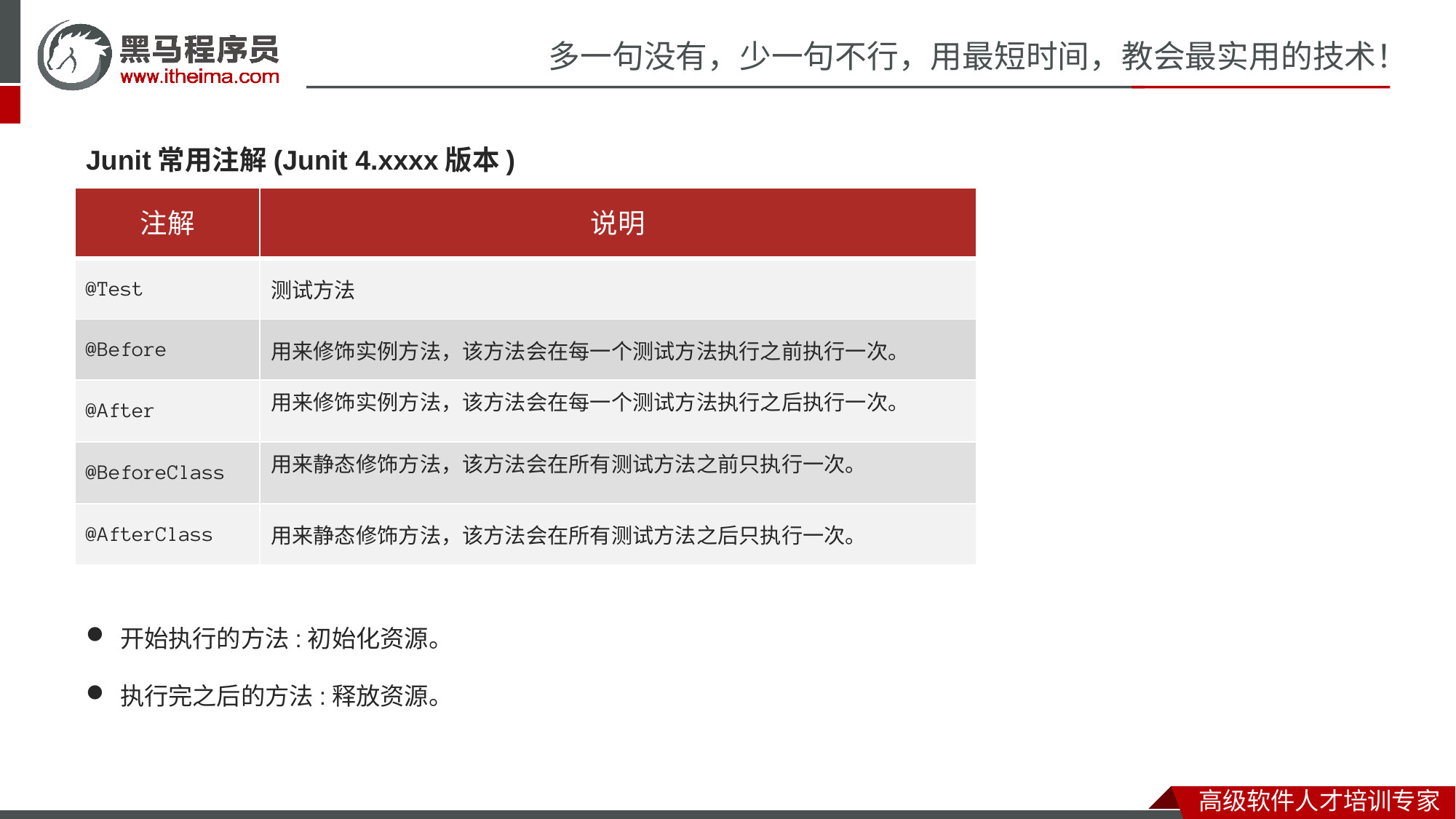

Junit常用注解(Junit 4.xxxx版本)
| 注解 | 说明 |
| --- | --- |
| @Test | 测试方法 |
| @Before | 用来修饰实例方法，该方法会在每一个测试方法执行之前执行一次。 |
| @After | 用来修饰实例方法，该方法会在每一个测试方法执行之后执行一次。 |
| @BeforeClass | 用来静态修饰方法，该方法会在所有测试方法之前只执行一次。 |
| @AfterClass | 用来静态修饰方法，该方法会在所有测试方法之后只执行一次。 |
开始执行的方法:初始化资源。
执行完之后的方法:释放资源。